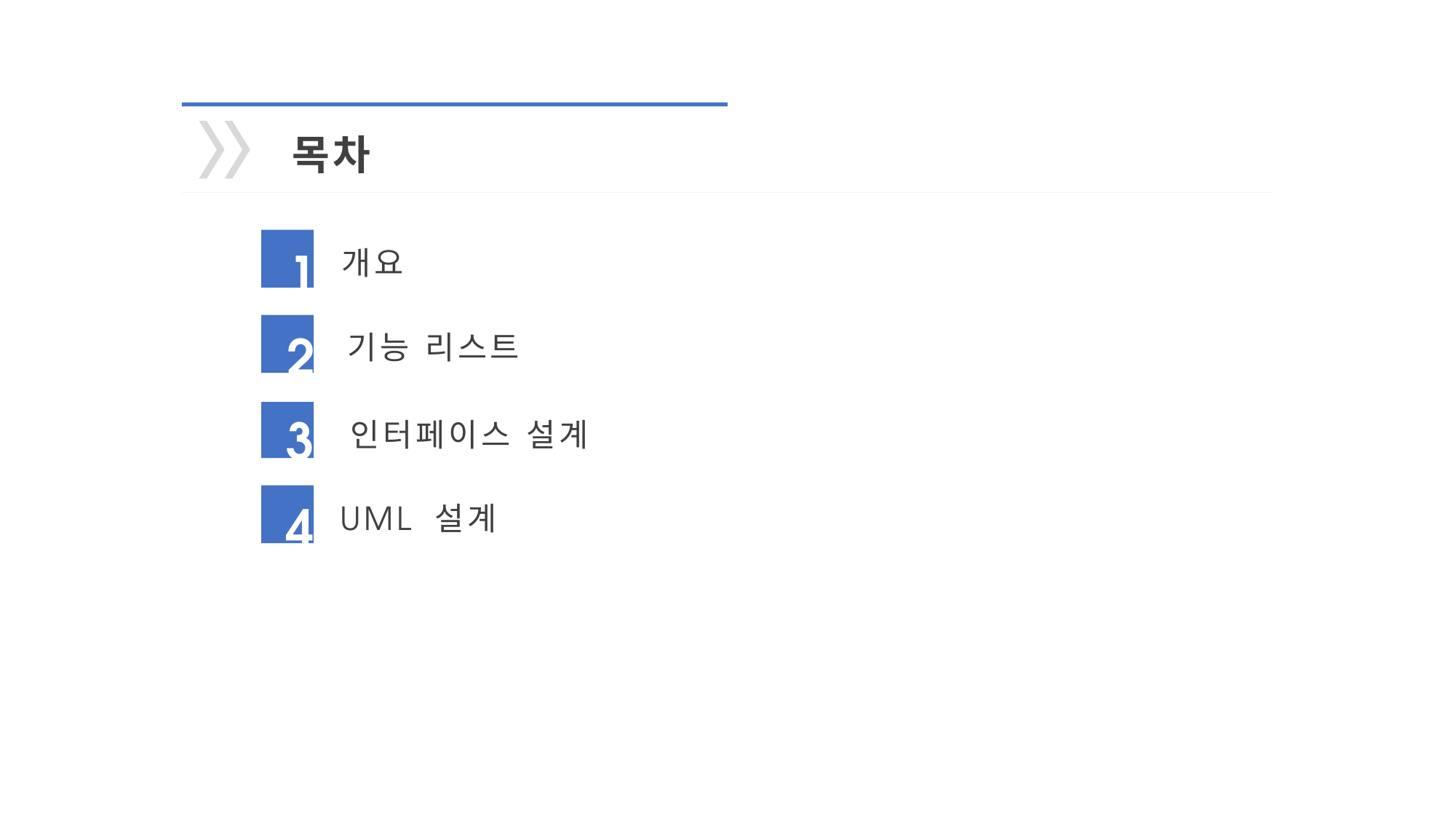

목차

개요
1

기능 리스트
2

인터페이스 설계

3

UML 설계

4
5
6